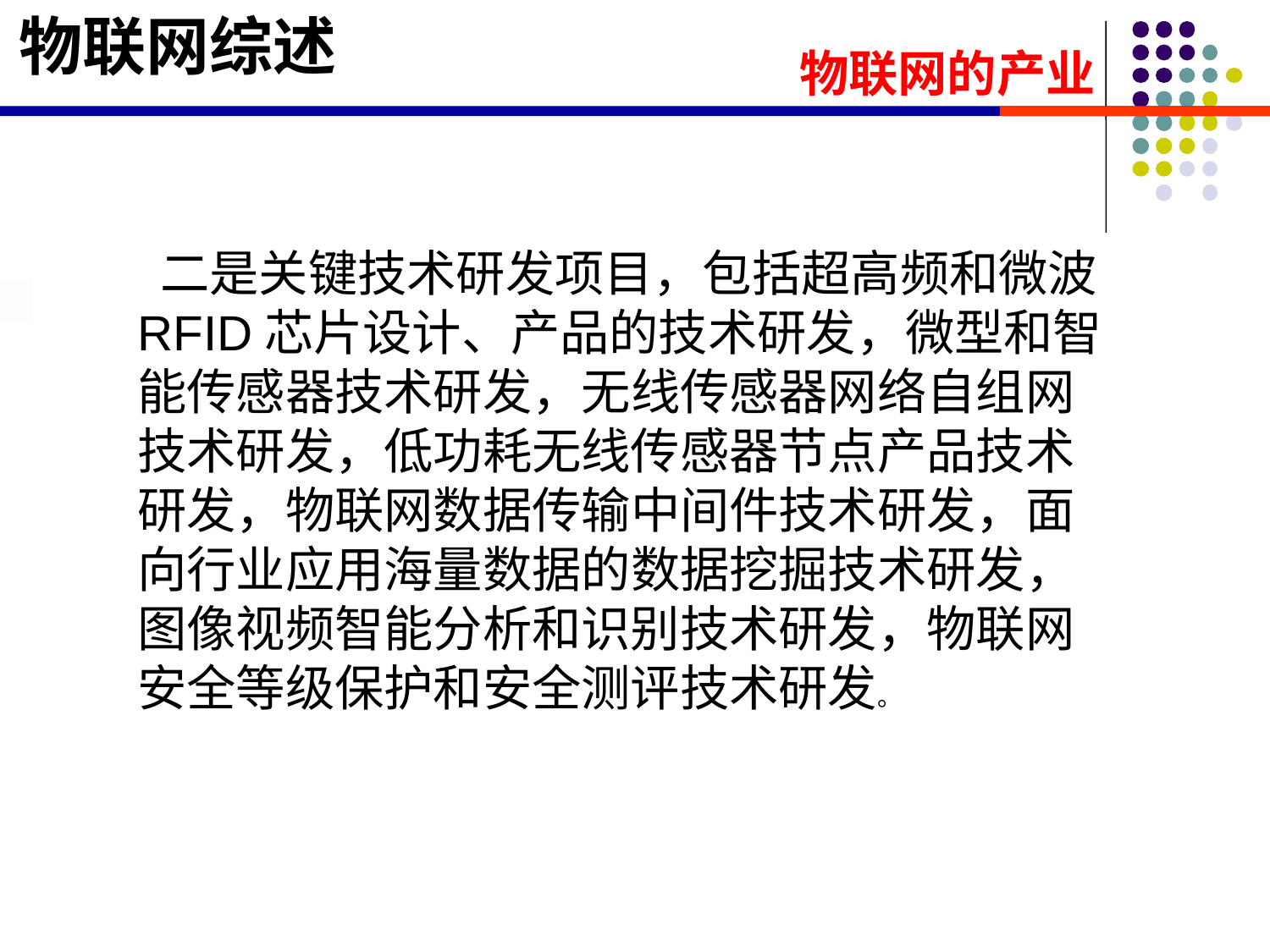

物联网综述
物联网的产业

 二是关键技术研发项目，包括超高频和微波RFID芯片设计、产品的技术研发，微型和智能传感器技术研发，无线传感器网络自组网技术研发，低功耗无线传感器节点产品技术研发，物联网数据传输中间件技术研发，面向行业应用海量数据的数据挖掘技术研发，图像视频智能分析和识别技术研发，物联网安全等级保护和安全测评技术研发。